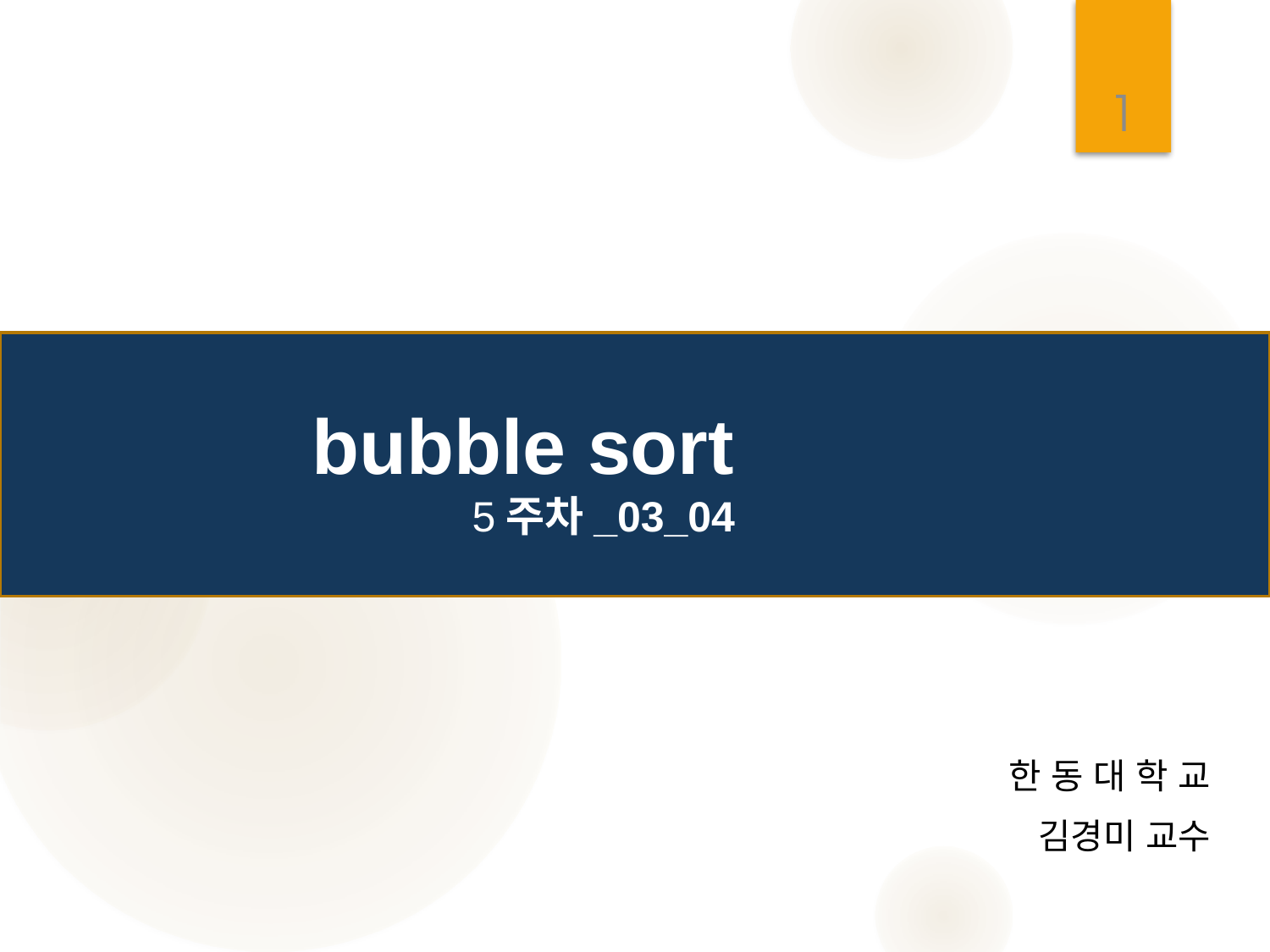

1

# bubble sort 5주차_03_04
한 동 대 학 교
 김경미 교수